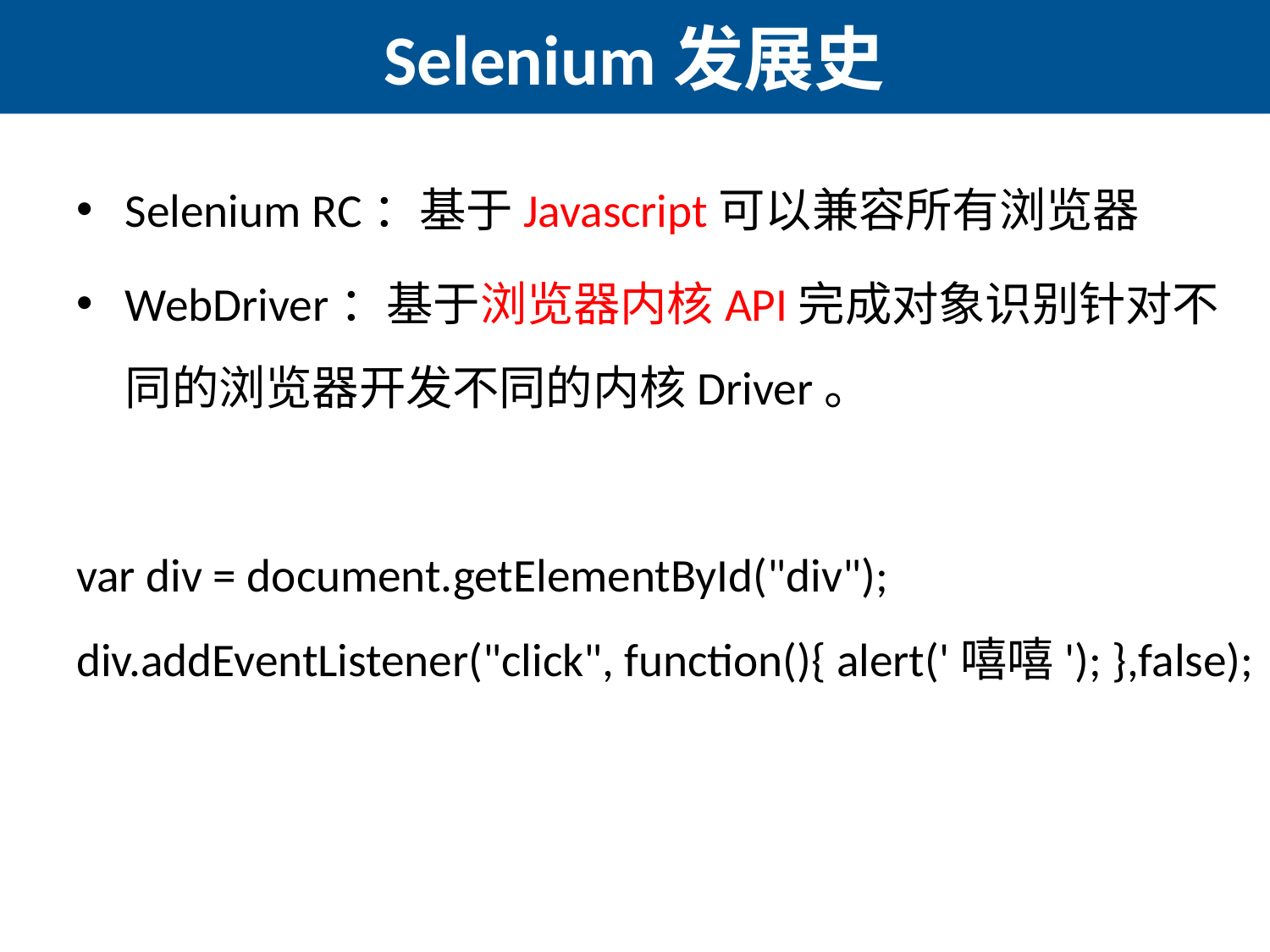

# Selenium发展史
Selenium RC：基于Javascript可以兼容所有浏览器
WebDriver：基于浏览器内核API完成对象识别针对不同的浏览器开发不同的内核Driver。

var div = document.getElementById("div"); div.addEventListener("click", function(){ alert('嘻嘻'); },false);